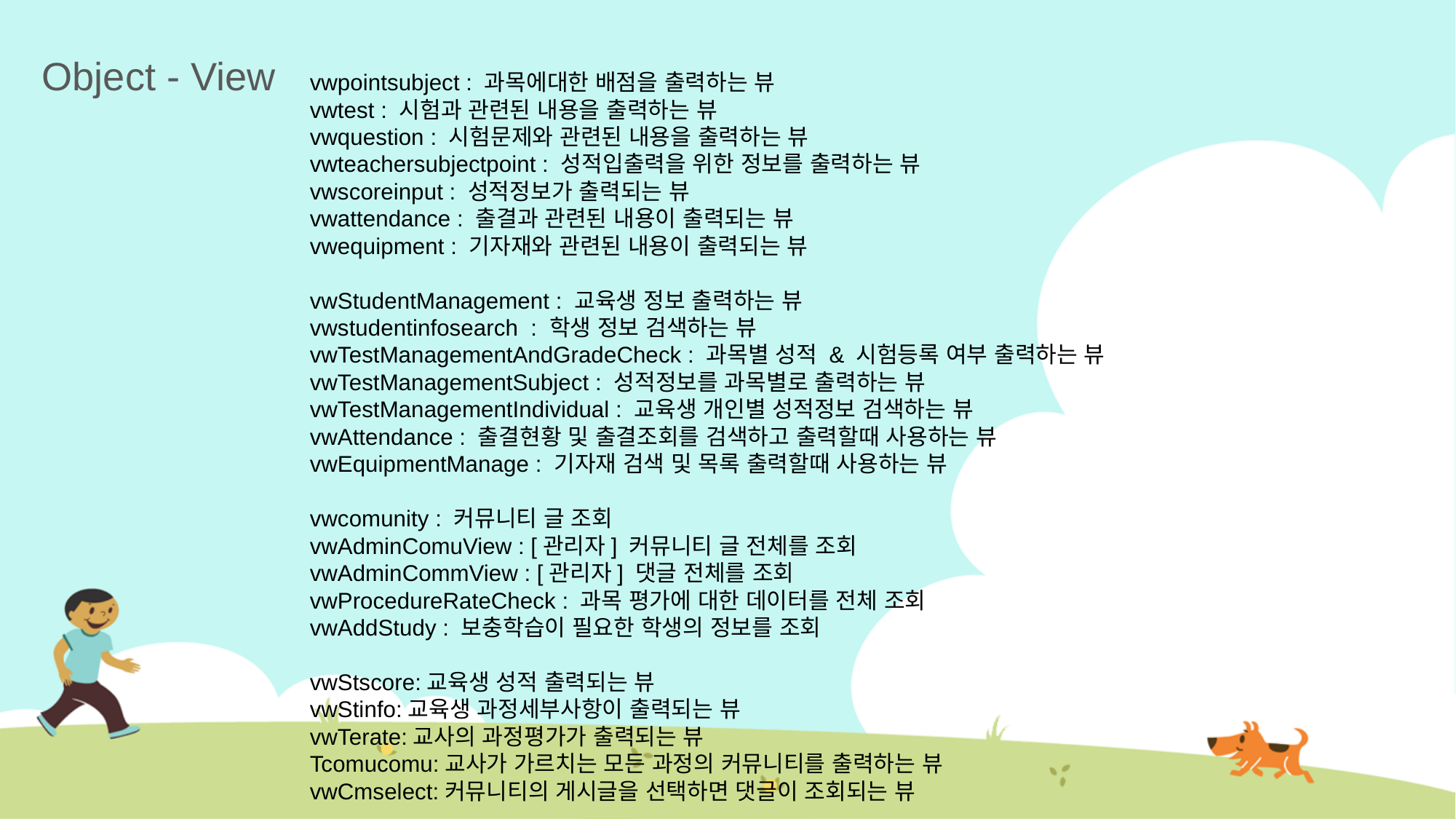

# Object - View

vwpointsubject : 과목에대한 배점을 출력하는 뷰
vwtest : 시험과 관련된 내용을 출력하는 뷰
vwquestion : 시험문제와 관련된 내용을 출력하는 뷰
vwteachersubjectpoint : 성적입출력을 위한 정보를 출력하는 뷰
vwscoreinput : 성적정보가 출력되는 뷰
vwattendance : 출결과 관련된 내용이 출력되는 뷰
vwequipment : 기자재와 관련된 내용이 출력되는 뷰

vwStudentManagement : 교육생 정보 출력하는 뷰
vwstudentinfosearch  : 학생 정보 검색하는 뷰
vwTestManagementAndGradeCheck : 과목별 성적 & 시험등록 여부 출력하는 뷰
vwTestManagementSubject : 성적정보를 과목별로 출력하는 뷰
vwTestManagementIndividual : 교육생 개인별 성적정보 검색하는 뷰
vwAttendance : 출결현황 및 출결조회를 검색하고 출력할때 사용하는 뷰
vwEquipmentManage : 기자재 검색 및 목록 출력할때 사용하는 뷰

vwcomunity : 커뮤니티 글 조회
vwAdminComuView : [관리자] 커뮤니티 글 전체를 조회
vwAdminCommView : [관리자] 댓글 전체를 조회
vwProcedureRateCheck : 과목 평가에 대한 데이터를 전체 조회
vwAddStudy : 보충학습이 필요한 학생의 정보를 조회

vwStscore:교육생 성적 출력되는 뷰
vwStinfo:교육생 과정세부사항이 출력되는 뷰
vwTerate:교사의 과정평가가 출력되는 뷰
Tcomucomu:교사가 가르치는 모든 과정의 커뮤니티를 출력하는 뷰
vwCmselect:커뮤니티의 게시글을 선택하면 댓글이 조회되는 뷰